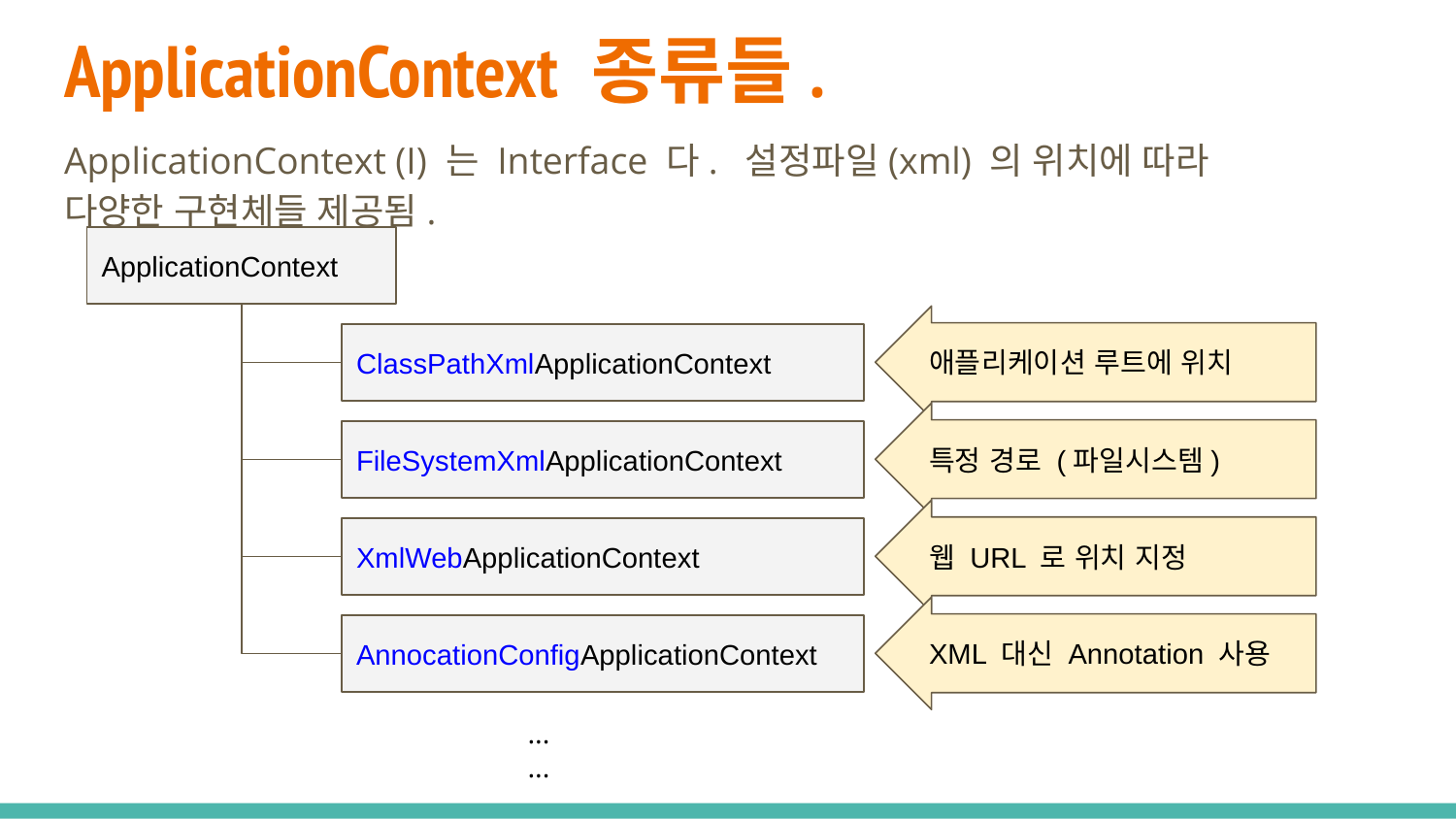

# ApplicationContext 종류들.
ApplicationContext (I) 는 Interface 다.  설정파일(xml) 의 위치에 따라 다양한 구현체들 제공됨.
ApplicationContext
애플리케이션 루트에 위치
ClassPathXmlApplicationContext
특정 경로 (파일시스템)
FileSystemXmlApplicationContext
웹 URL 로 위치 지정
XmlWebApplicationContext
XML 대신 Annotation 사용
AnnocationConfigApplicationContext
...
...